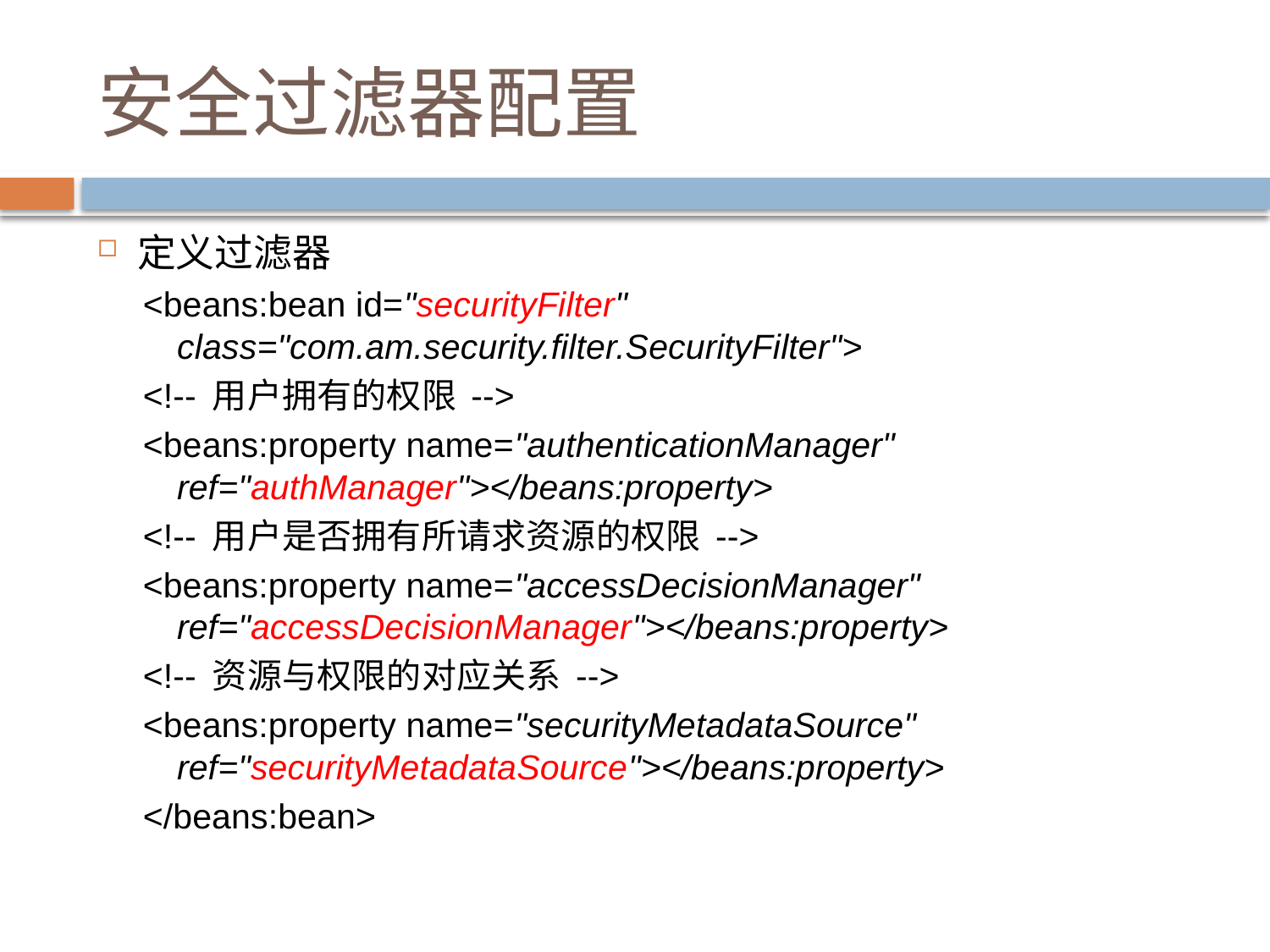

# 安全过滤器配置
定义过滤器
<beans:bean id="securityFilter" class="com.am.security.filter.SecurityFilter">
<!-- 用户拥有的权限 -->
<beans:property name="authenticationManager" ref="authManager"></beans:property>
<!-- 用户是否拥有所请求资源的权限 -->
<beans:property name="accessDecisionManager" ref="accessDecisionManager"></beans:property>
<!-- 资源与权限的对应关系 -->
<beans:property name="securityMetadataSource" ref="securityMetadataSource"></beans:property>
</beans:bean>